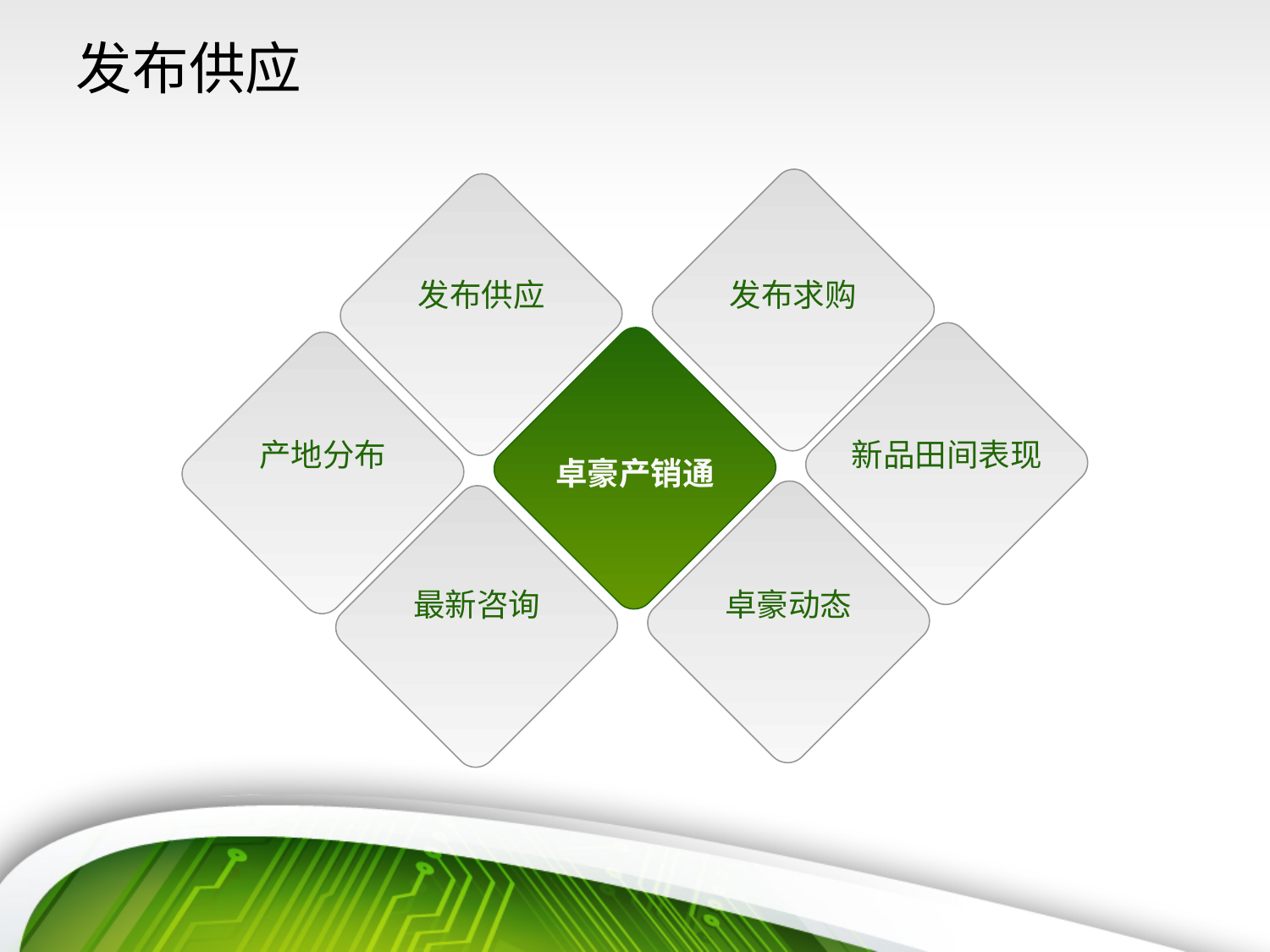

# 发布供应

发布供应
发布求购

新品田间表现

卓豪产销通

产地分布

卓豪动态

最新咨询